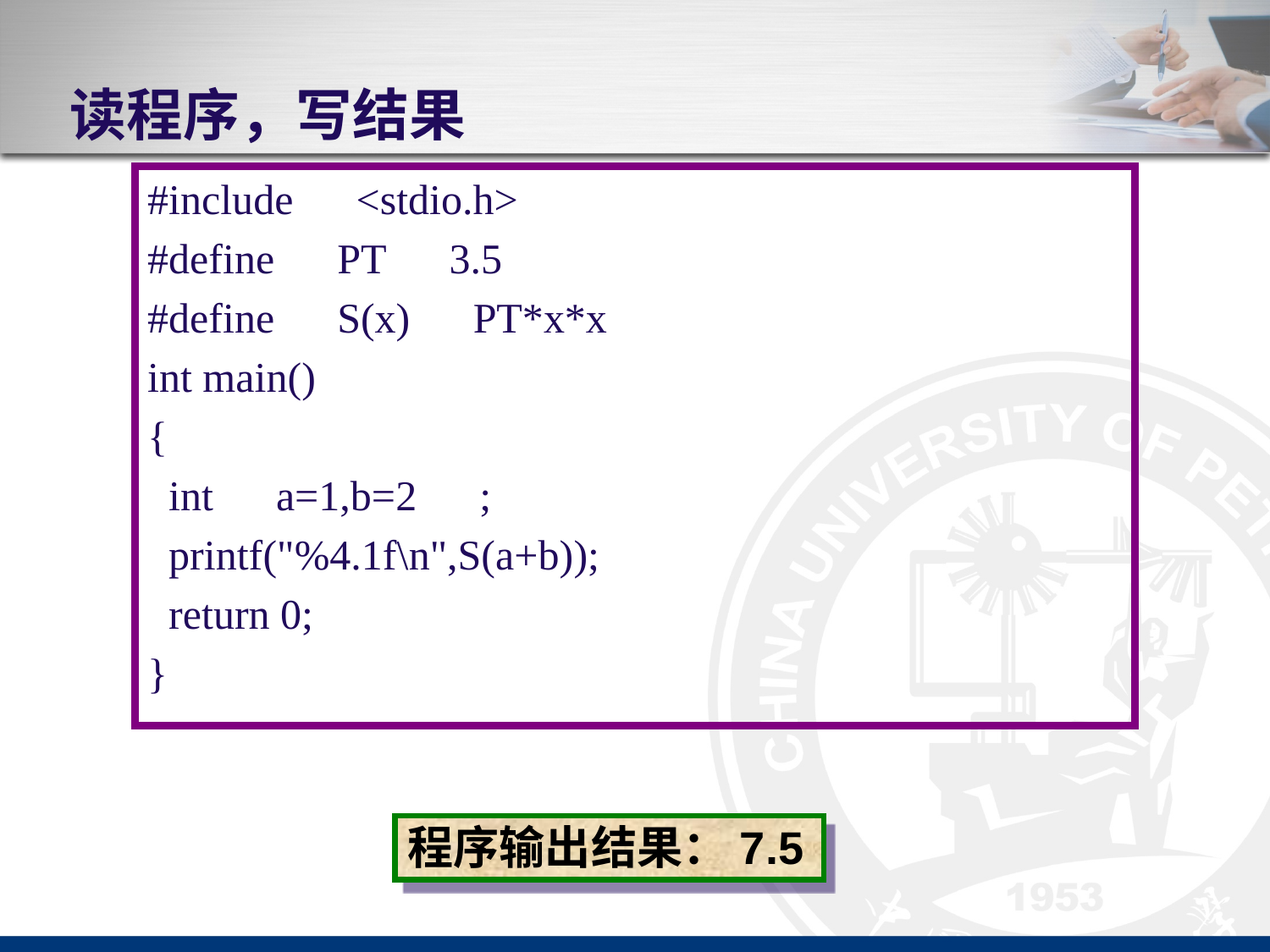

# 读程序，写结果
#include　<stdio.h>
#define　PT　3.5
#define　S(x)　PT*x*x
int main()
{
  int　a=1,b=2　;
  printf("%4.1f\n",S(a+b));
  return 0;
}
程序输出结果：7.5